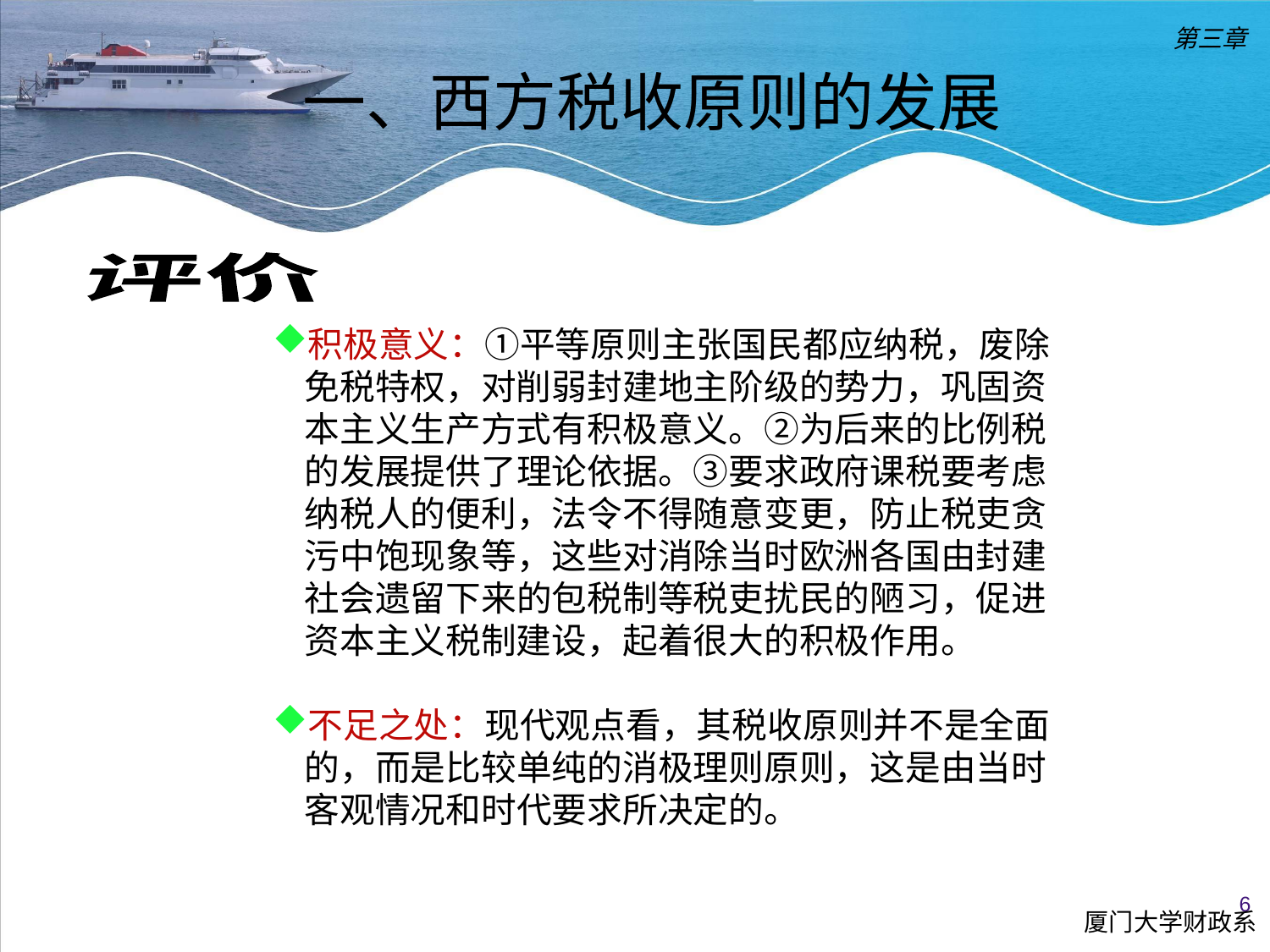

第三章
一、西方税收原则的发展
评价
积极意义：①平等原则主张国民都应纳税，废除免税特权，对削弱封建地主阶级的势力，巩固资本主义生产方式有积极意义。②为后来的比例税的发展提供了理论依据。③要求政府课税要考虑纳税人的便利，法令不得随意变更，防止税吏贪污中饱现象等，这些对消除当时欧洲各国由封建社会遗留下来的包税制等税吏扰民的陋习，促进资本主义税制建设，起着很大的积极作用。

不足之处：现代观点看，其税收原则并不是全面的，而是比较单纯的消极理则原则，这是由当时客观情况和时代要求所决定的。
6
厦门大学财政系